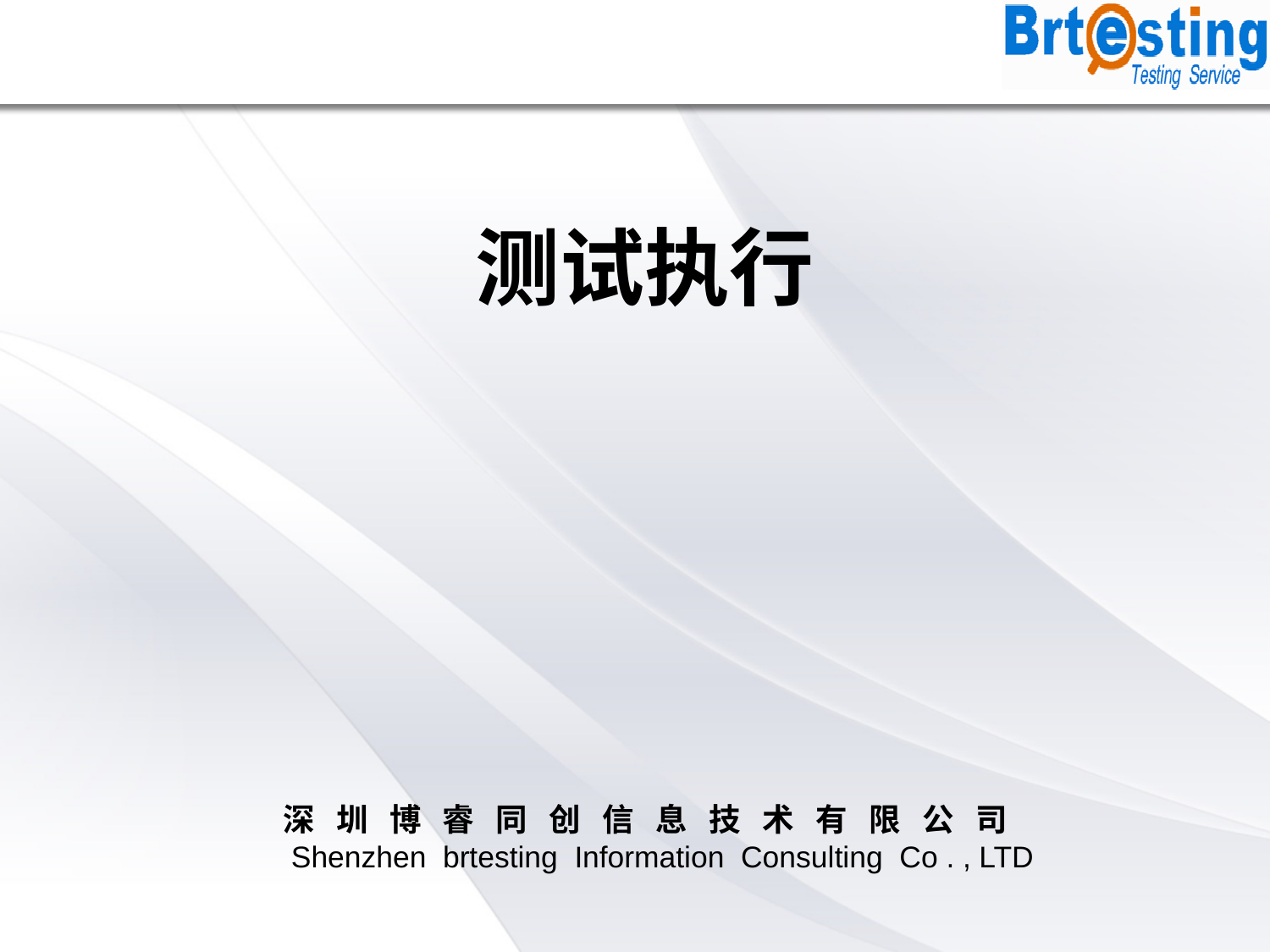

测试执行
深   圳   博   睿   同   创   信   息   技   术   有   限   公   司
 Shenzhen  brtesting  Information  Consulting  Co . , LTD